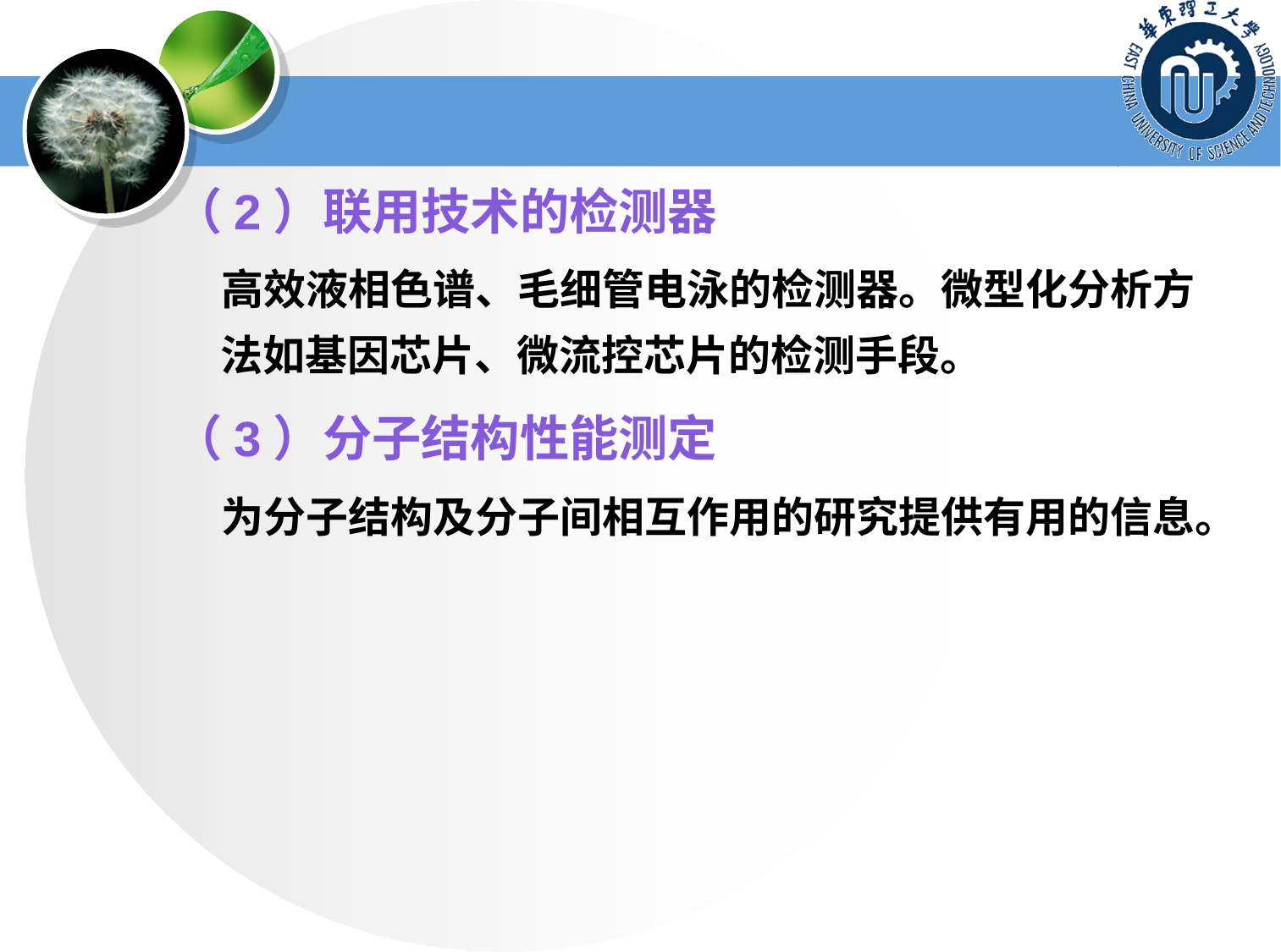

（2）联用技术的检测器
    高效液相色谱、毛细管电泳的检测器。微型化分析方法如基因芯片、微流控芯片的检测手段。
（3）分子结构性能测定
    为分子结构及分子间相互作用的研究提供有用的信息。